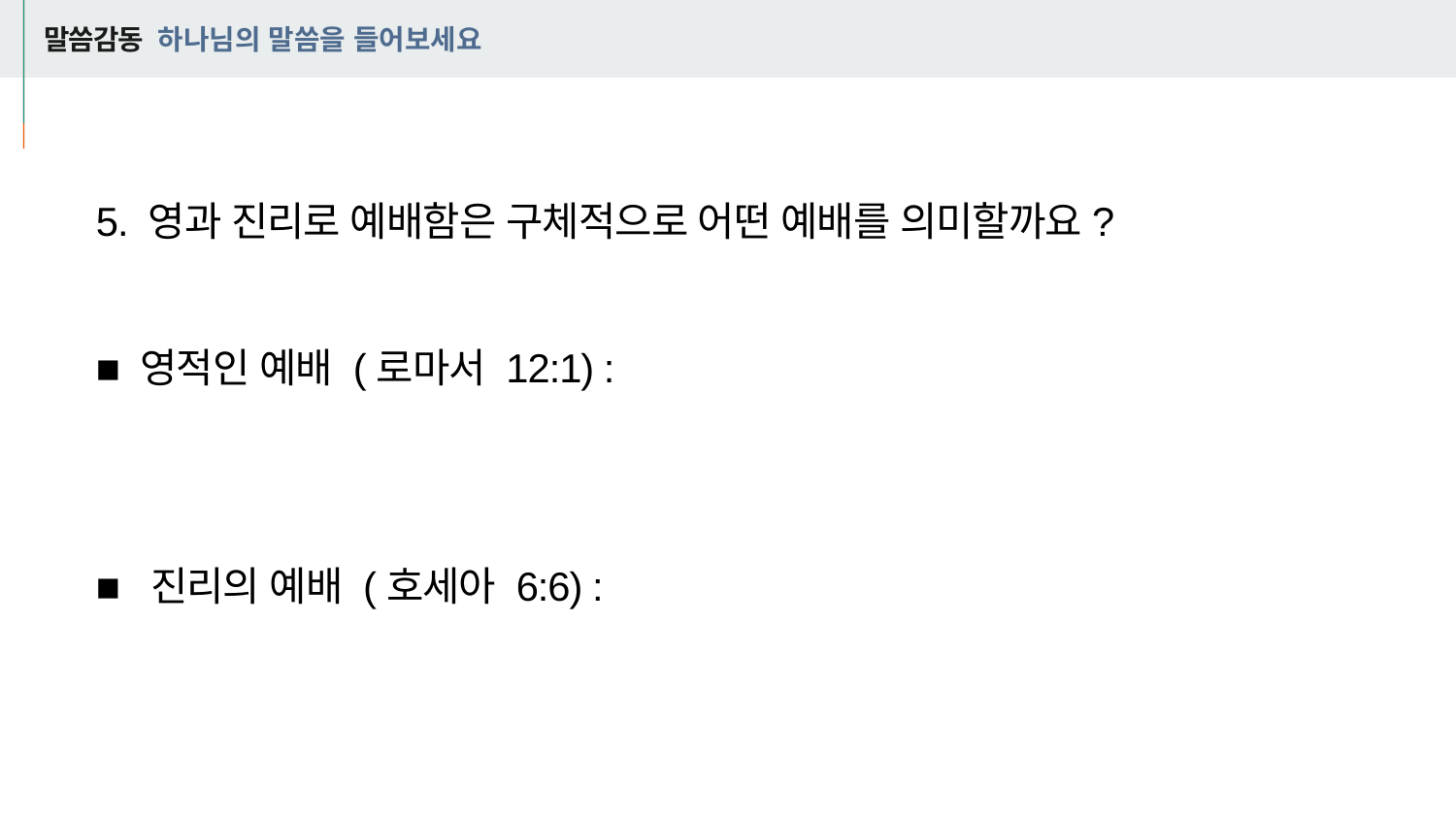

# 말씀감동  하나님의 말씀을 들어보세요
5. 영과 진리로 예배함은 구체적으로 어떤 예배를 의미할까요?

■ 영적인 예배 (로마서 12:1) :

■  진리의 예배 (호세아 6:6) :